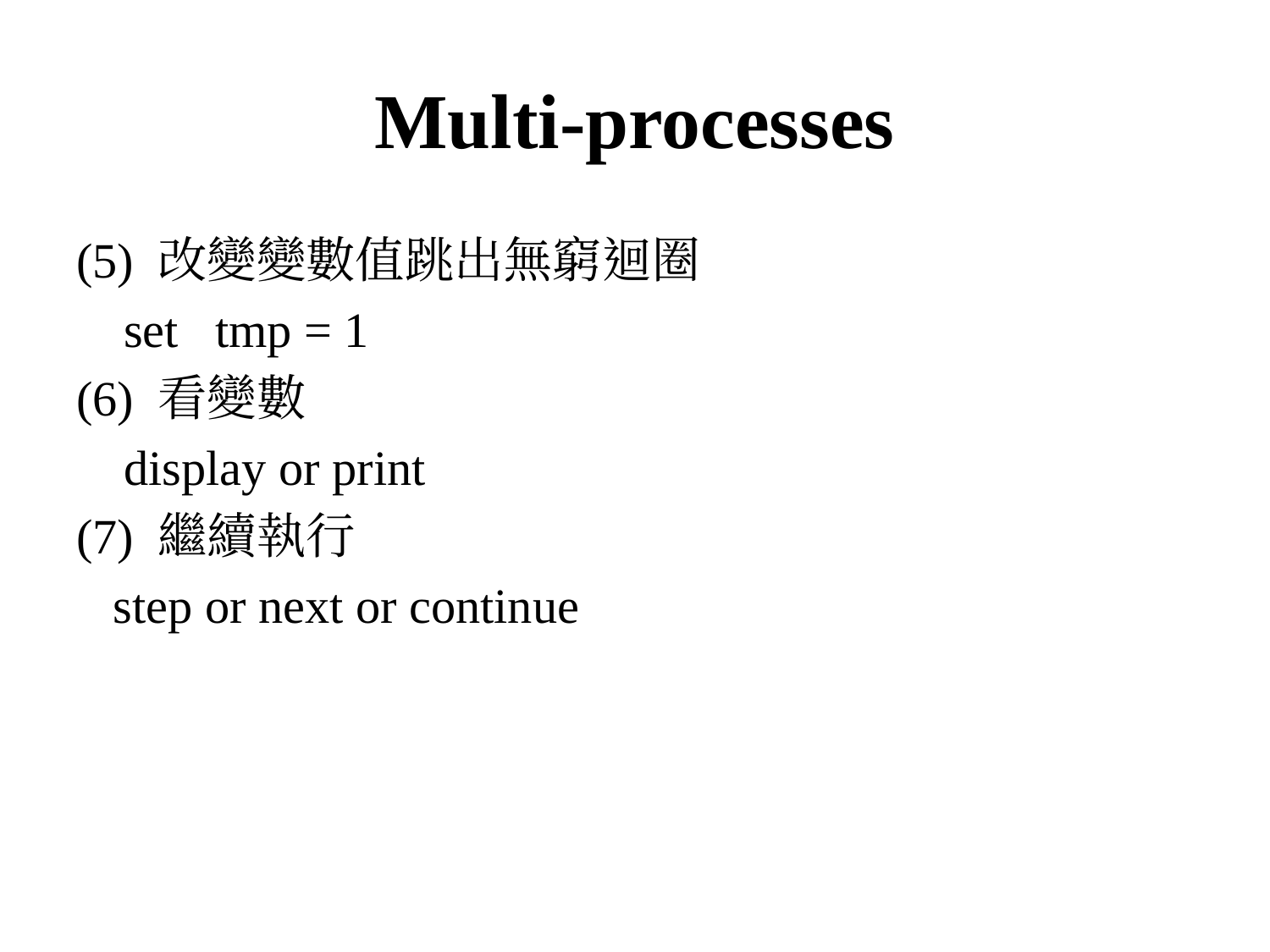

Multi-processes
(5) 改變變數值跳出無窮迴圈
	set   tmp = 1
(6) 看變數
	display or print
(7) 繼續執行
   step or next or continue